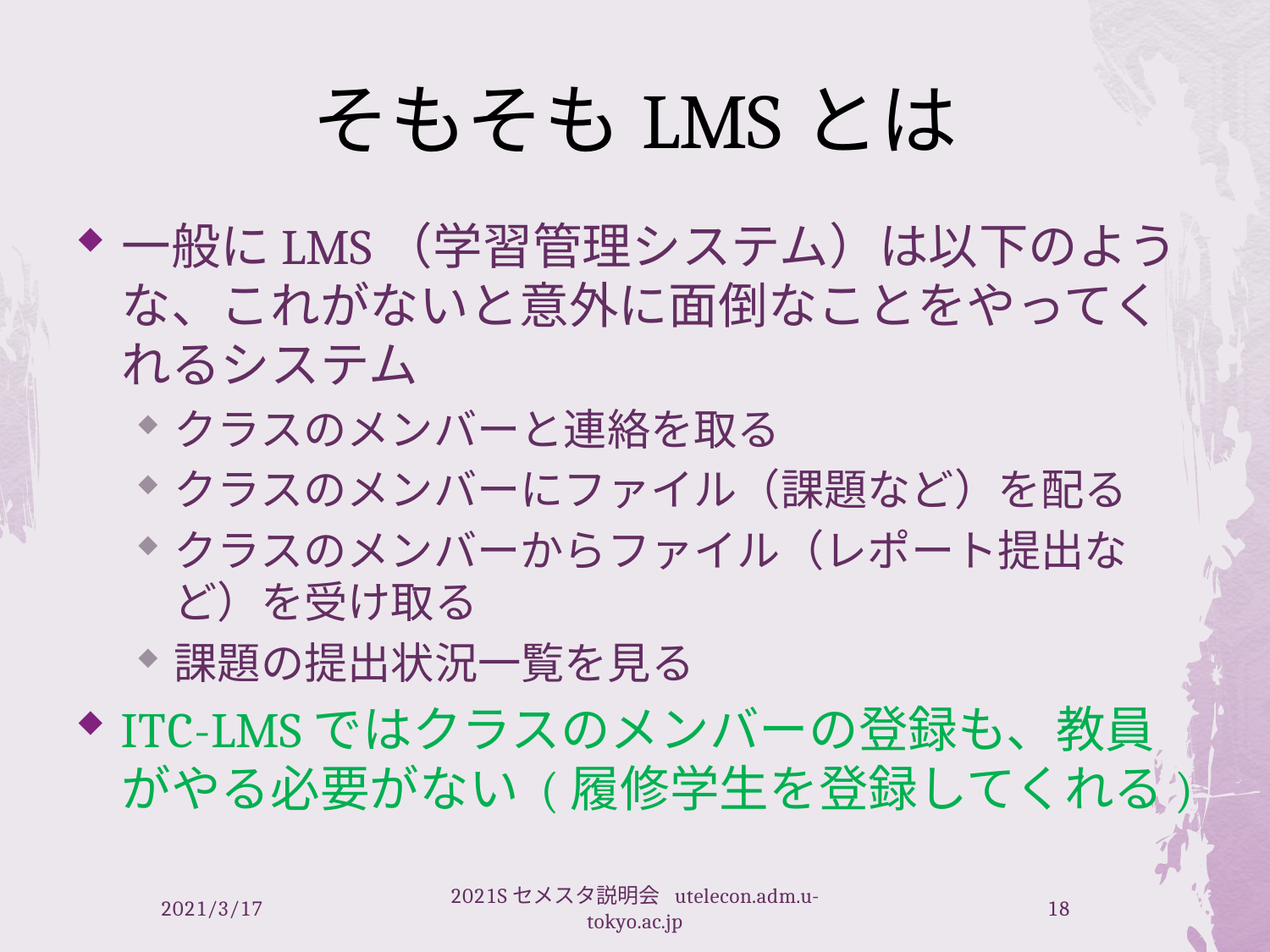

# そもそもLMSとは
一般にLMS（学習管理システム）は以下のような、これがないと意外に面倒なことをやってくれるシステム
クラスのメンバーと連絡を取る
クラスのメンバーにファイル（課題など）を配る
クラスのメンバーからファイル（レポート提出など）を受け取る
課題の提出状況一覧を見る
ITC-LMSではクラスのメンバーの登録も、教員がやる必要がない (履修学生を登録してくれる)
2021/3/17
2021Sセメスタ説明会  utelecon.adm.u-tokyo.ac.jp
18